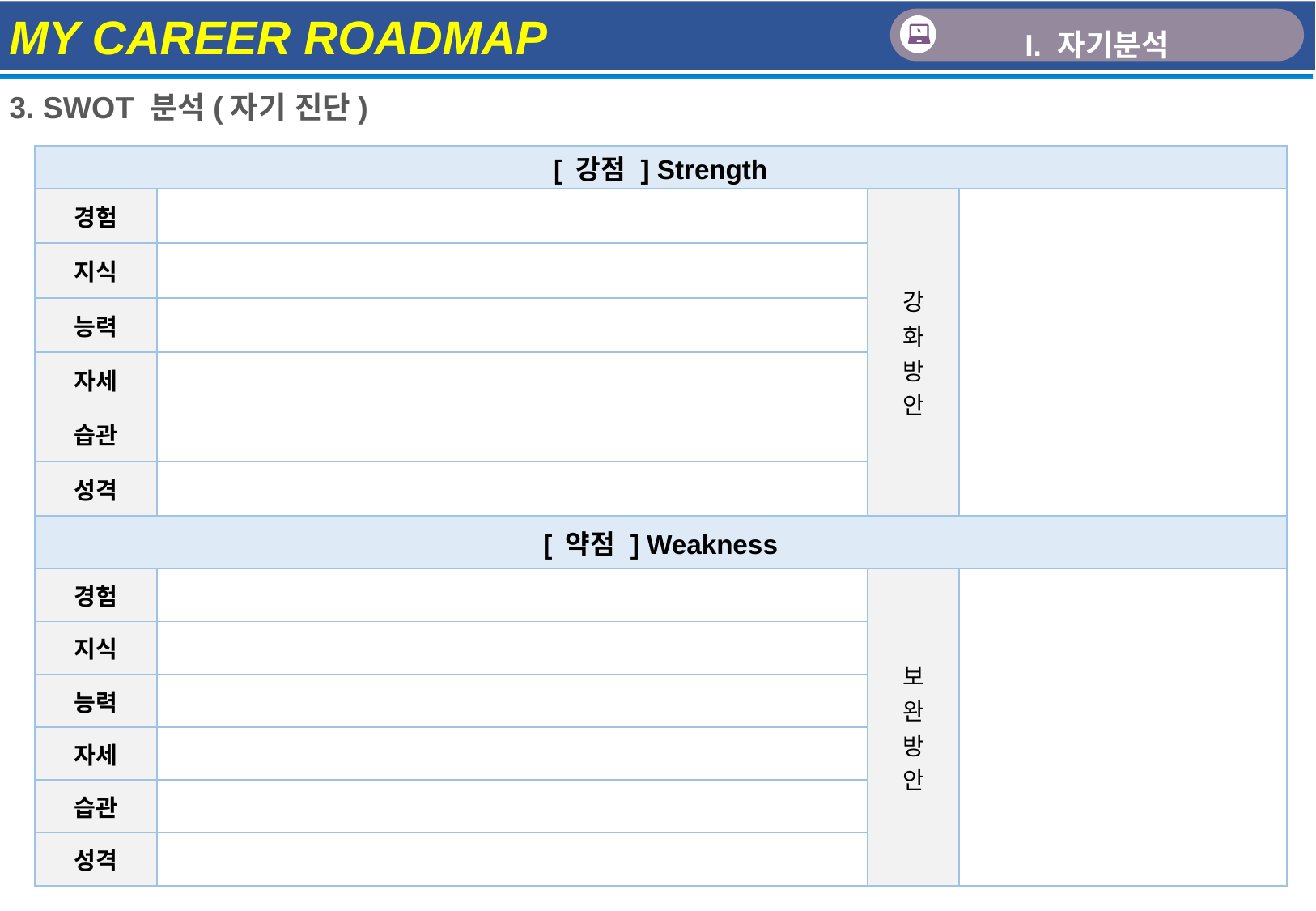

MY CAREER ROADMAP

I. 자기분석

3. SWOT 분석(자기 진단)
| [ 강점 ] Strength |  |  |  |
| --- | --- | --- | --- |
| 경험 |  | 강 화 방 안 |  |
| 지식 |  |  |  |
| 능력 |  |  |  |
| 자세 |  |  |  |
| 습관 |  |  |  |
| 성격 |  |  |  |
| [ 약점 ] Weakness |  |  |  |
| 경험 |  | 보 완 방 안 |  |
| 지식 |  |  |  |
| 능력 |  |  |  |
| 자세 |  |  |  |
| 습관 |  |  |  |
| 성격 |  |  |  |